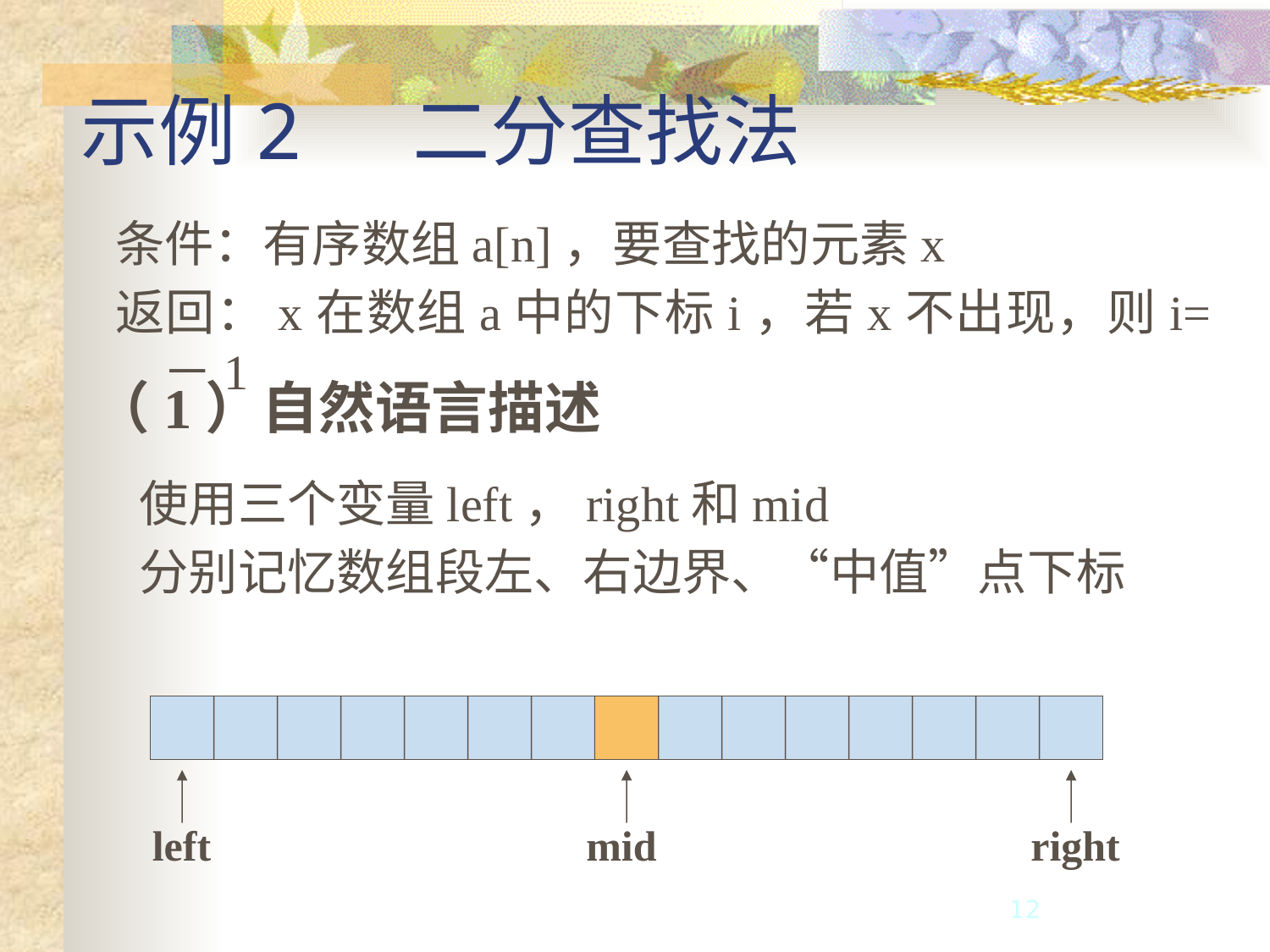

# 示例2  二分查找法
条件：有序数组a[n]，要查找的元素x
返回：x在数组a中的下标i，若x不出现，则i=－1
 （1）自然语言描述
使用三个变量left，right和mid
分别记忆数组段左、右边界、“中值”点下标

left
mid
right

12